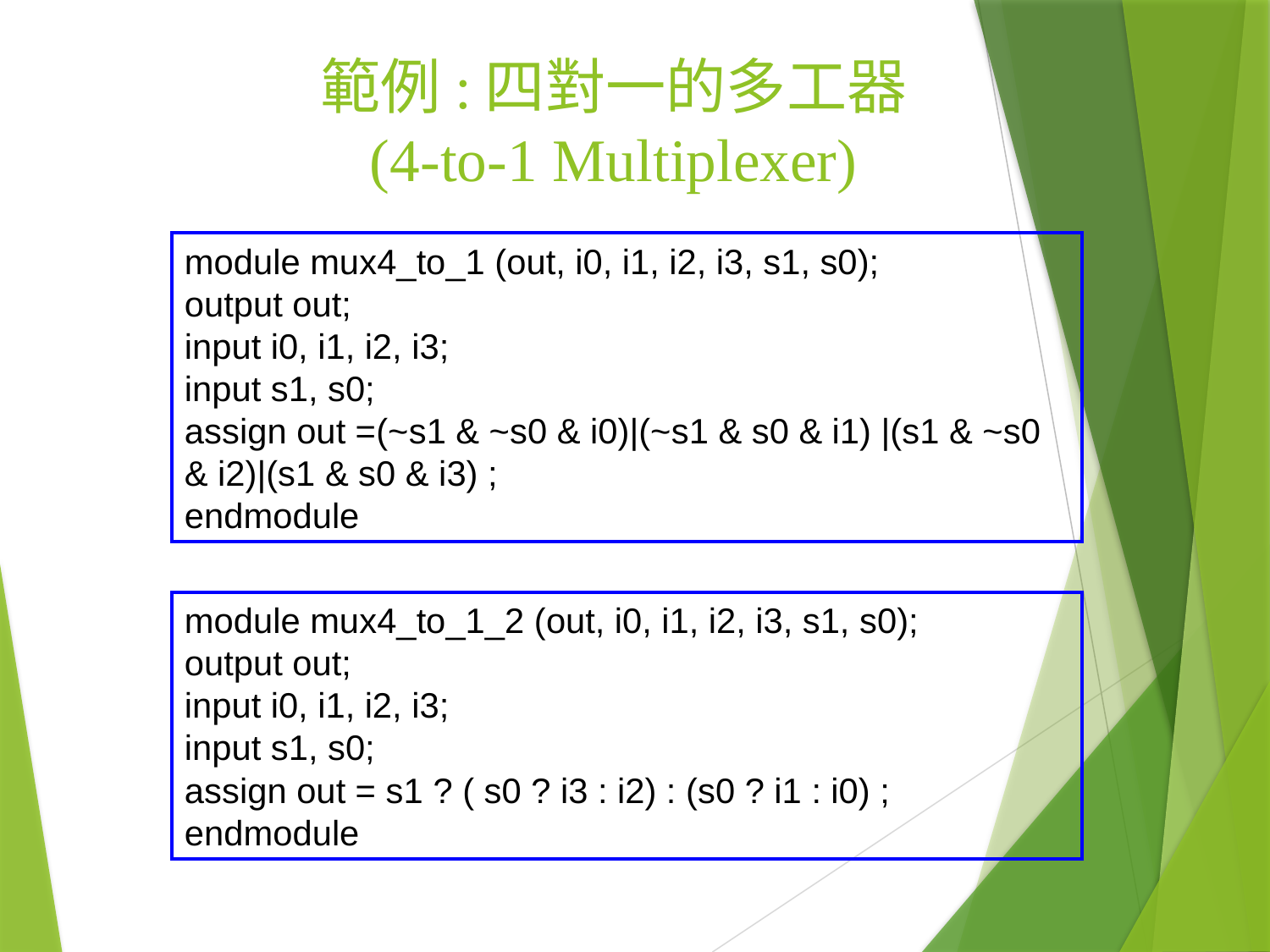

# 範例:四對一的多工器 (4-to-1 Multiplexer)
module mux4_to_1 (out, i0, i1, i2, i3, s1, s0);
output out;
input i0, i1, i2, i3;
input s1, s0;
assign out =(~s1 & ~s0 & i0)|(~s1 & s0 & i1) |(s1 & ~s0 & i2)|(s1 & s0 & i3) ;
endmodule
module mux4_to_1_2 (out, i0, i1, i2, i3, s1, s0);
output out;
input i0, i1, i2, i3;
input s1, s0;
assign out = s1 ? ( s0 ? i3 : i2) : (s0 ? i1 : i0) ;
endmodule